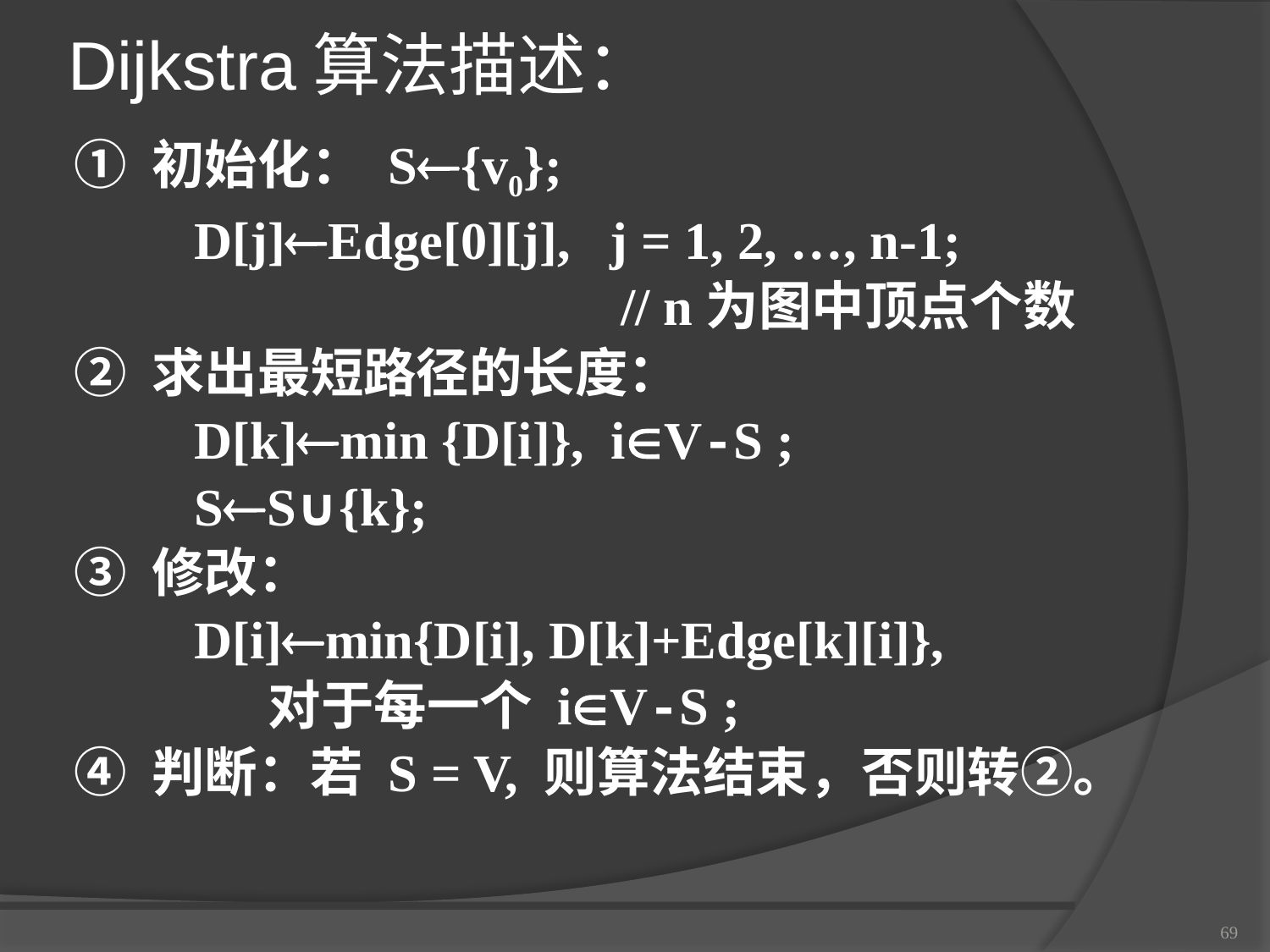

# Dijkstra算法描述：
① 初始化： S←{v0};
         D[j]←Edge[0][j],   j = 1, 2, …, n-1;
                                         // n为图中顶点个数
② 求出最短路径的长度：
         D[k]←min {D[i]},  i∈V-S ;
         S←S∪{k};
③ 修改：
         D[i]←min{D[i], D[k]+Edge[k][i]},
               对于每一个 i∈V-S ;
④ 判断：若 S = V, 则算法结束，否则转②。
69